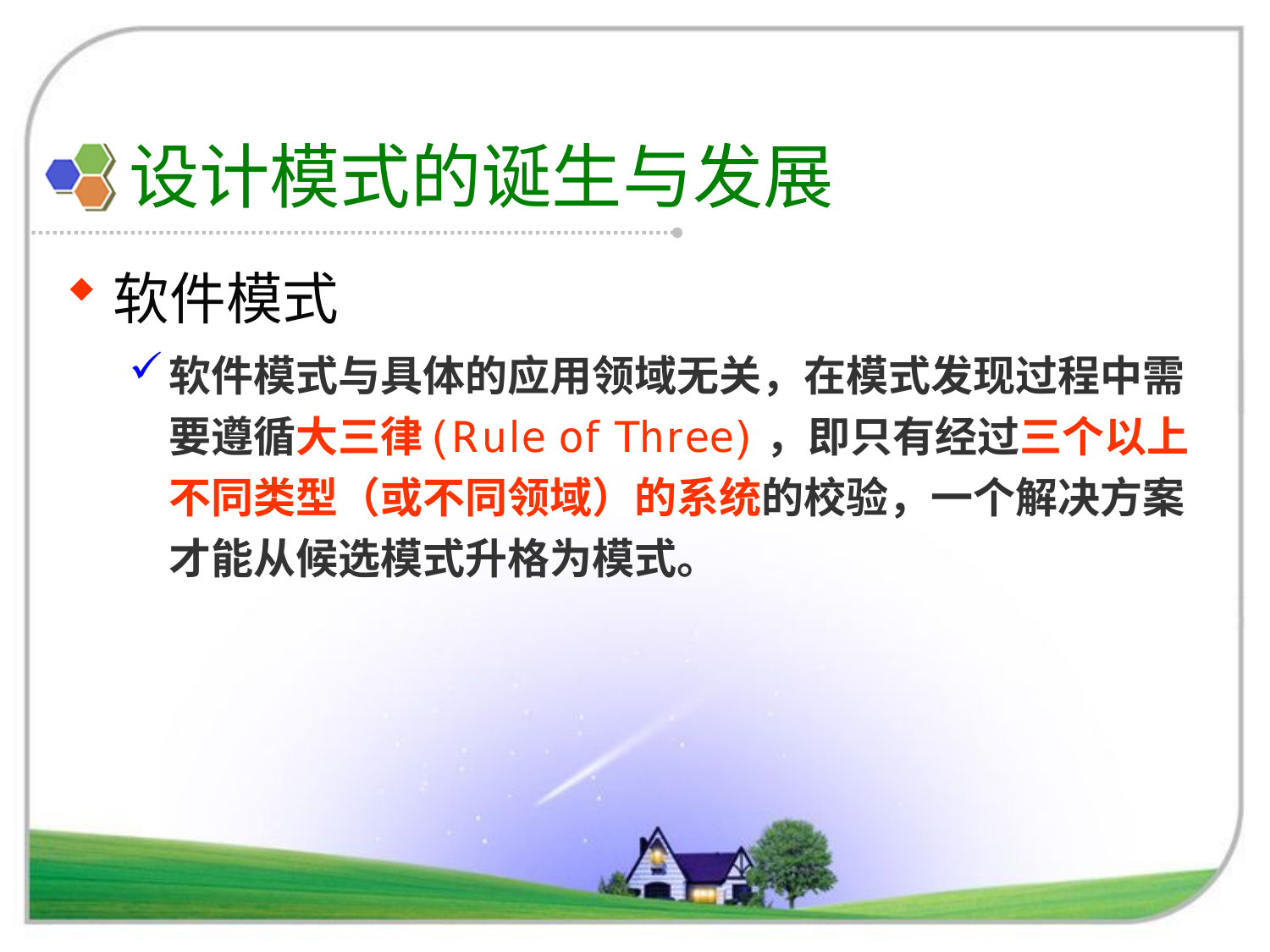

# 设计模式的诞生与发展
软件模式
软件模式与具体的应用领域无关，在模式发现过程中需要遵循大三律(Rule of Three)，即只有经过三个以上不同类型（或不同领域）的系统的校验，一个解决方案才能从候选模式升格为模式。